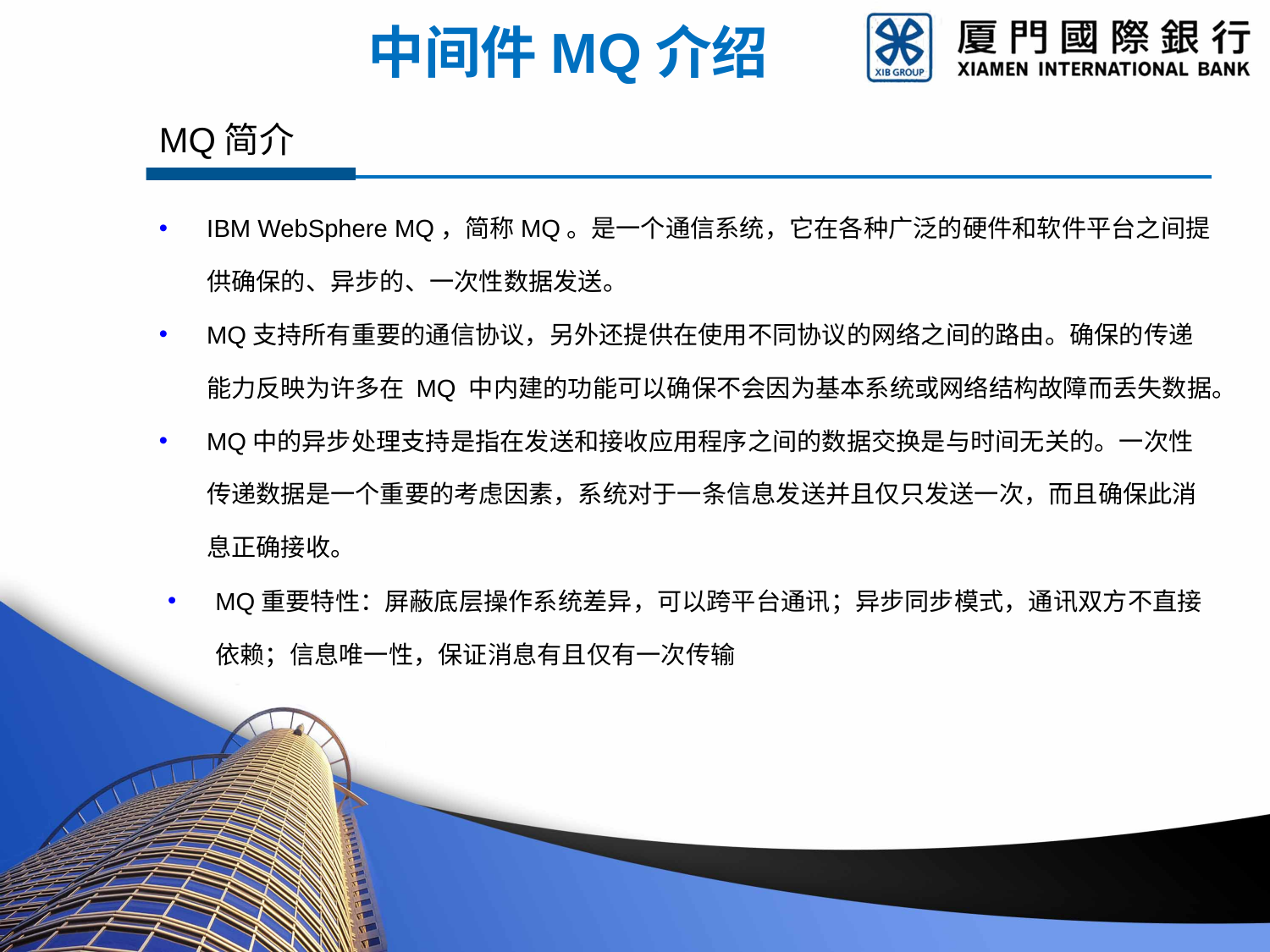

中间件MQ介绍
MQ简介

IBM WebSphere MQ，简称MQ。是一个通信系统，它在各种广泛的硬件和软件平台之间提供确保的、异步的、一次性数据发送。
MQ支持所有重要的通信协议，另外还提供在使用不同协议的网络之间的路由。确保的传递能力反映为许多在 MQ 中内建的功能可以确保不会因为基本系统或网络结构故障而丢失数据。
MQ中的异步处理支持是指在发送和接收应用程序之间的数据交换是与时间无关的。一次性传递数据是一个重要的考虑因素，系统对于一条信息发送并且仅只发送一次，而且确保此消息正确接收。
MQ重要特性：屏蔽底层操作系统差异，可以跨平台通讯；异步同步模式，通讯双方不直接依赖；信息唯一性，保证消息有且仅有一次传输